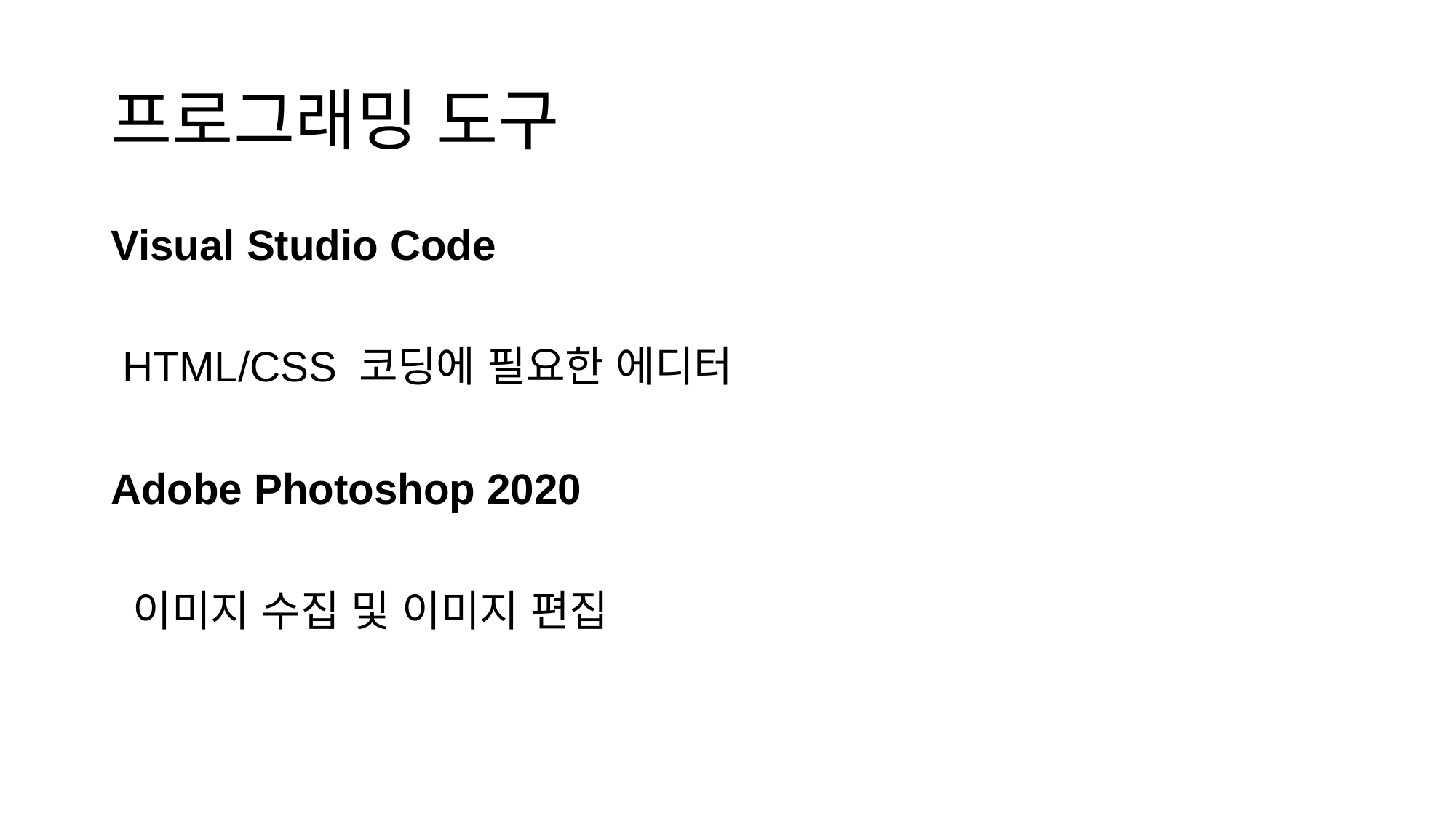

# 프로그래밍 도구
Visual Studio Code

 HTML/CSS 코딩에 필요한 에디터

Adobe Photoshop 2020

 이미지 수집 및 이미지 편집